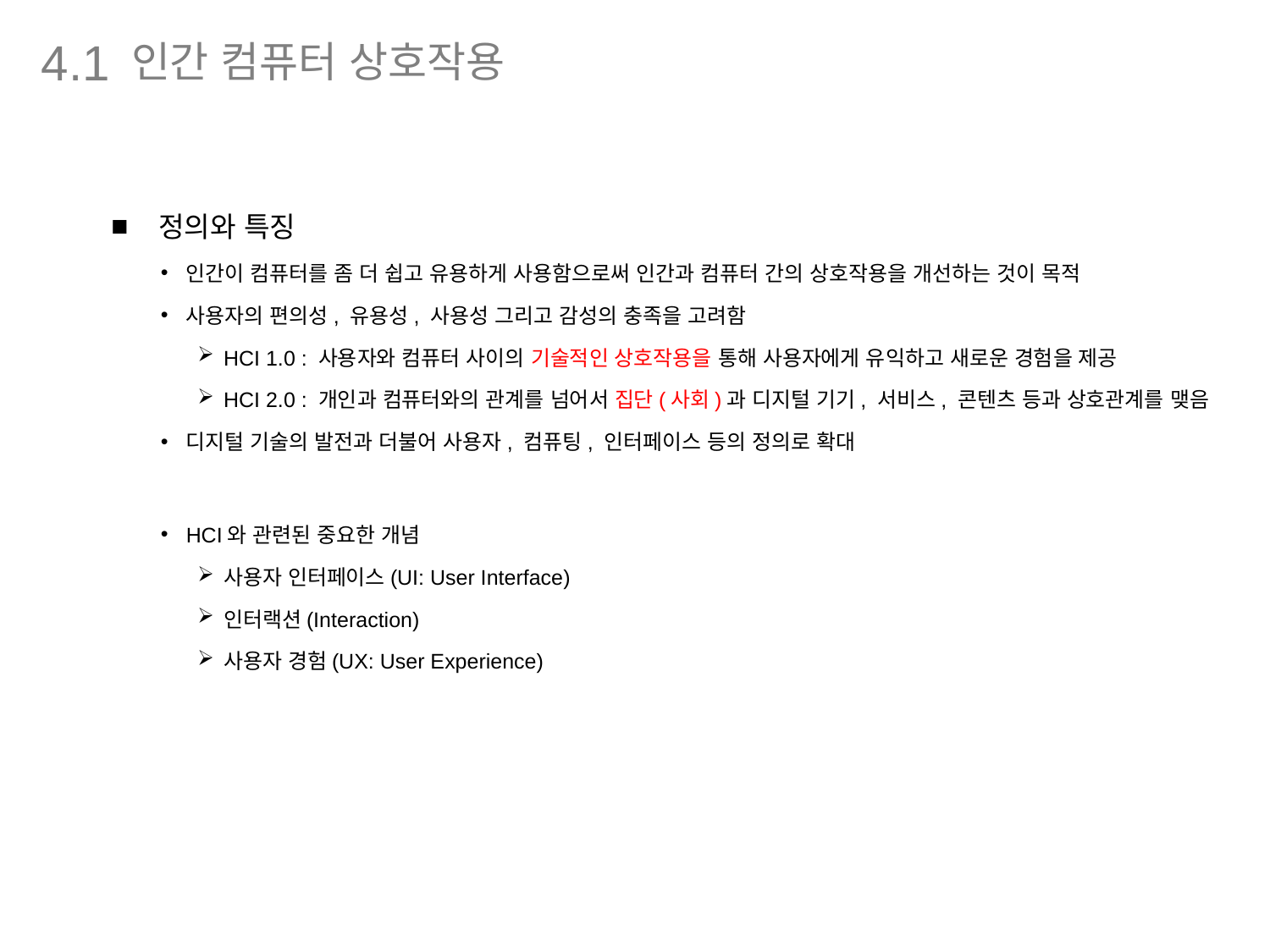

인간 컴퓨터 상호작용
4.1
정의와 특징
인간이 컴퓨터를 좀 더 쉽고 유용하게 사용함으로써 인간과 컴퓨터 간의 상호작용을 개선하는 것이 목적
사용자의 편의성, 유용성, 사용성 그리고 감성의 충족을 고려함
HCI 1.0 : 사용자와 컴퓨터 사이의 기술적인 상호작용을 통해 사용자에게 유익하고 새로운 경험을 제공
HCI 2.0 : 개인과 컴퓨터와의 관계를 넘어서 집단(사회)과 디지털 기기, 서비스, 콘텐츠 등과 상호관계를 맺음
디지털 기술의 발전과 더불어 사용자, 컴퓨팅, 인터페이스 등의 정의로 확대

HCI와 관련된 중요한 개념
사용자 인터페이스(UI: User Interface)
인터랙션(Interaction)
사용자 경험(UX: User Experience)